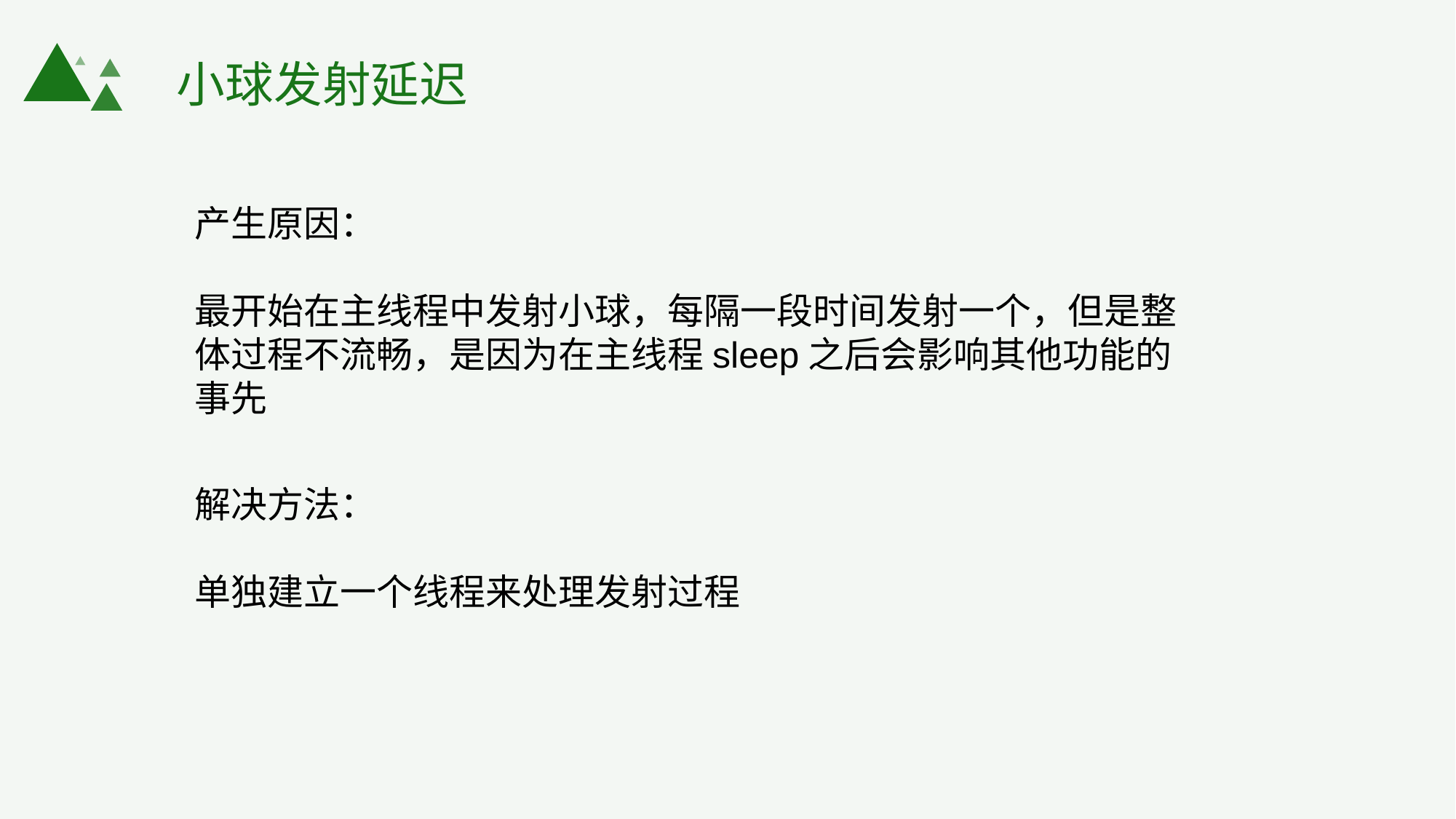

小球发射延迟

产生原因：

最开始在主线程中发射小球，每隔一段时间发射一个，但是整体过程不流畅，是因为在主线程sleep之后会影响其他功能的事先

解决方法：

单独建立一个线程来处理发射过程